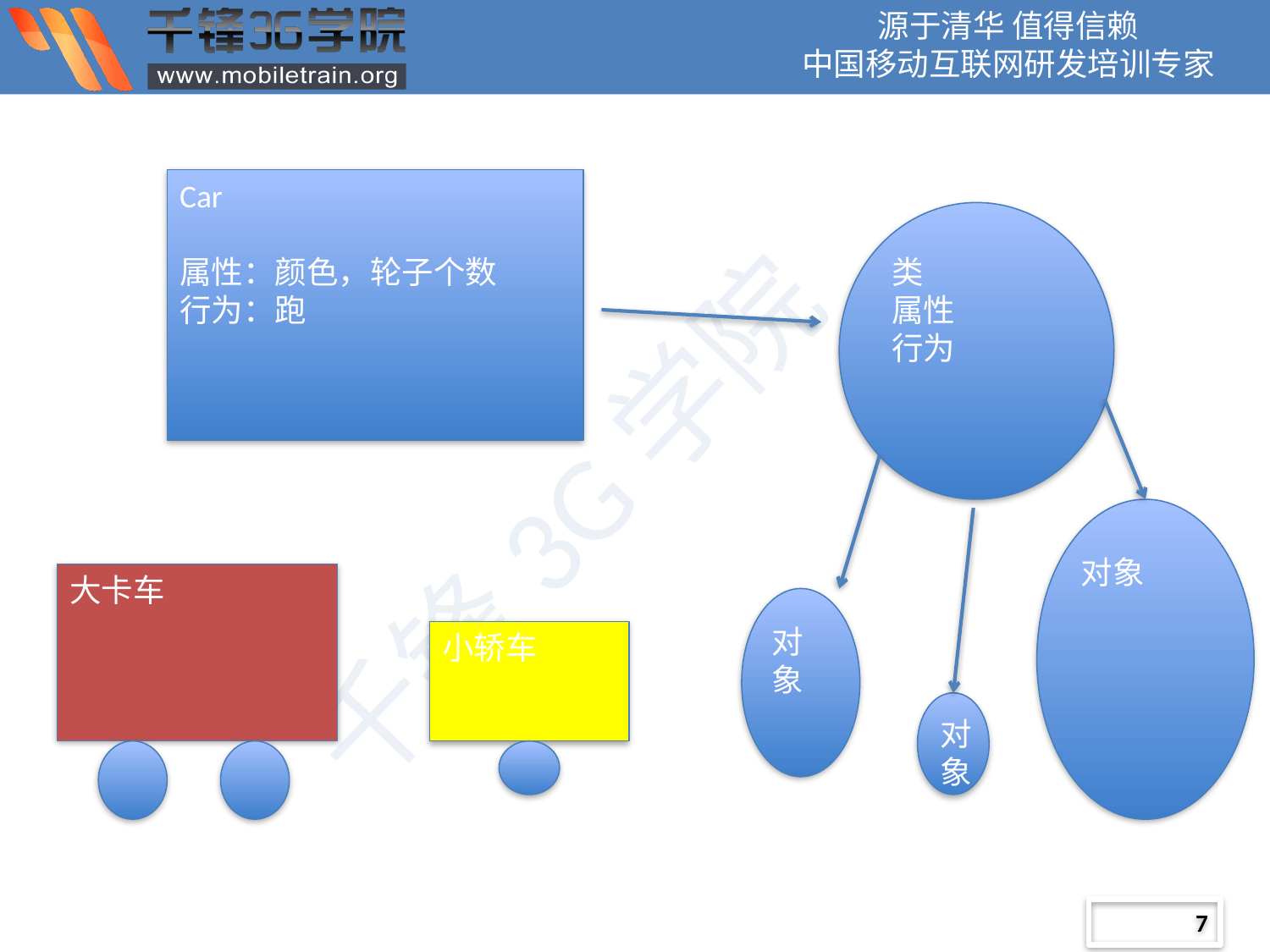

Car

属性：颜色，轮子个数
行为：跑
类
属性
行为
对象
大卡车
对象
小轿车
对象